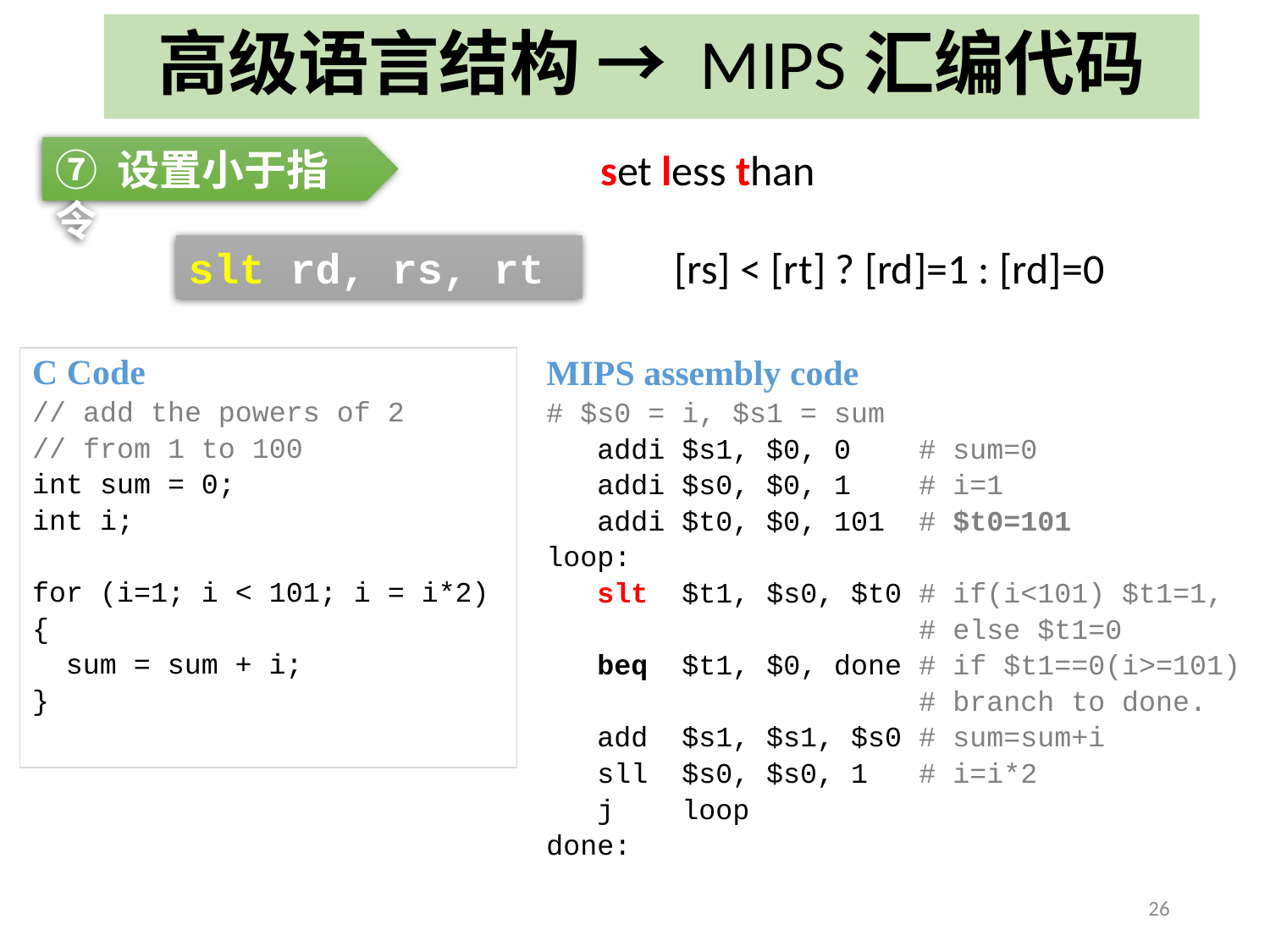

# 高级语言结构 → MIPS汇编代码
⑦ 设置小于指令
set less than
slt rd, rs, rt
[rs] < [rt] ? [rd]=1 : [rd]=0
C Code
// add the powers of 2
// from 1 to 100
int sum = 0;
int i;

for (i=1; i < 101; i = i*2)
{
  sum = sum + i;
}
MIPS assembly code
# $s0 = i, $s1 = sum
   addi $s1, $0, 0    # sum=0
   addi $s0, $0, 1    # i=1
   addi $t0, $0, 101  # $t0=101
loop:
   slt  $t1, $s0, $t0 # if(i<101) $t1=1,
                      # else $t1=0
   beq  $t1, $0, done # if $t1==0(i>=101)
                      # branch to done.
   add  $s1, $s1, $s0 # sum=sum+i
   sll  $s0, $s0, 1   # i=i*2
   j    loop
done:
26